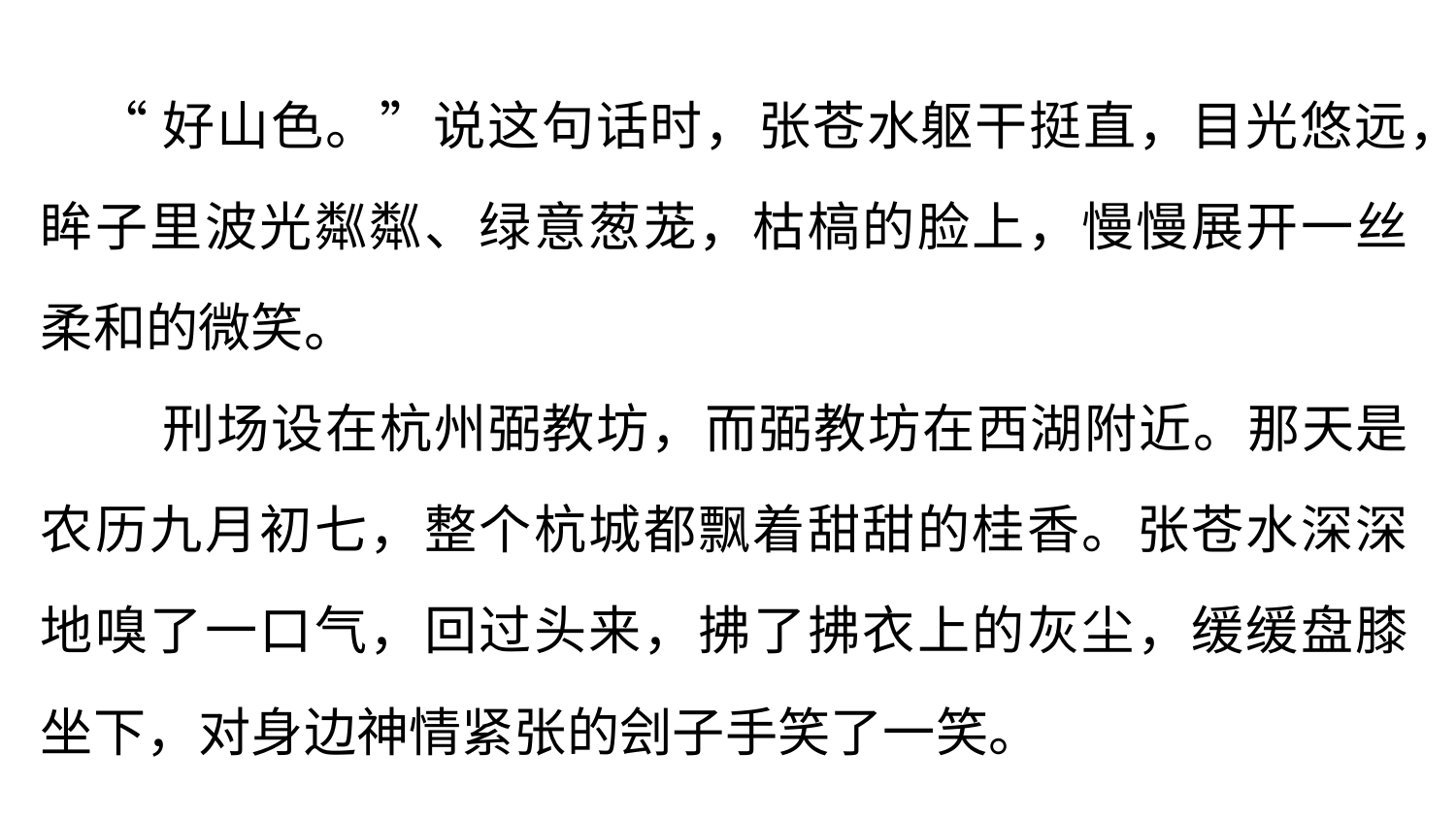

“好山色。”说这句话时，张苍水躯干挺直，目光悠远，眸子里波光粼粼、绿意葱茏，枯槁的脸上，慢慢展开一丝柔和的微笑。
        刑场设在杭州弼教坊，而弼教坊在西湖附近。那天是农历九月初七，整个杭城都飘着甜甜的桂香。张苍水深深地嗅了一口气，回过头来，拂了拂衣上的灰尘，缓缓盘膝坐下，对身边神情紧张的刽子手笑了一笑。